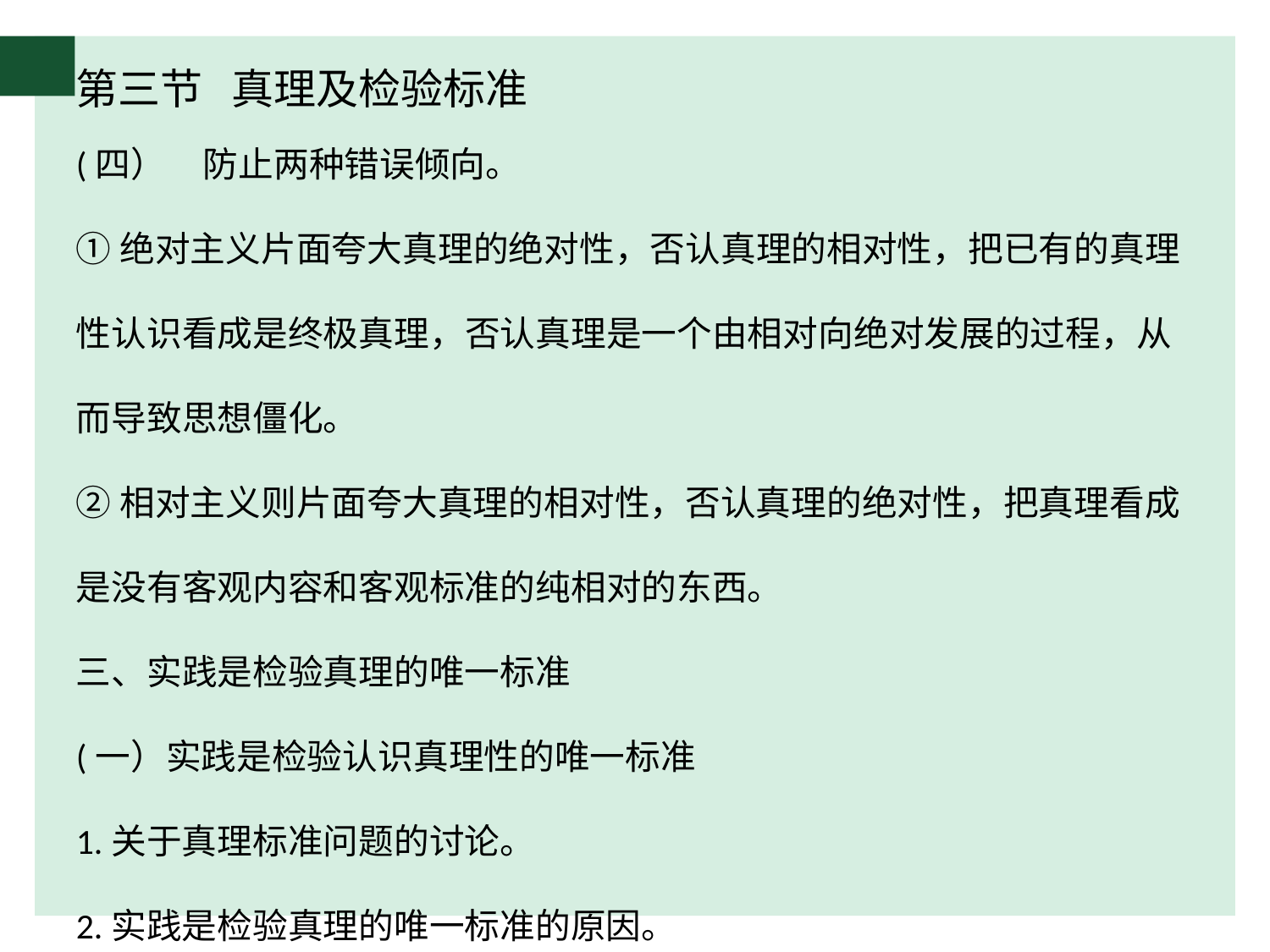

# 第三节   真理及检验标准
(四）	防止两种错误倾向。
①绝对主义片面夸大真理的绝对性，否认真理的相对性，把已有的真理性认识看成是终极真理，否认真理是一个由相对向绝对发展的过程，从而导致思想僵化。
②相对主义则片面夸大真理的相对性，否认真理的绝对性，把真理看成是没有客观内容和客观标准的纯相对的东西。
三、实践是检验真理的唯一标准
(一）实践是检验认识真理性的唯一标准
1.关于真理标准问题的讨论。
2.实践是检验真理的唯一标准的原因。